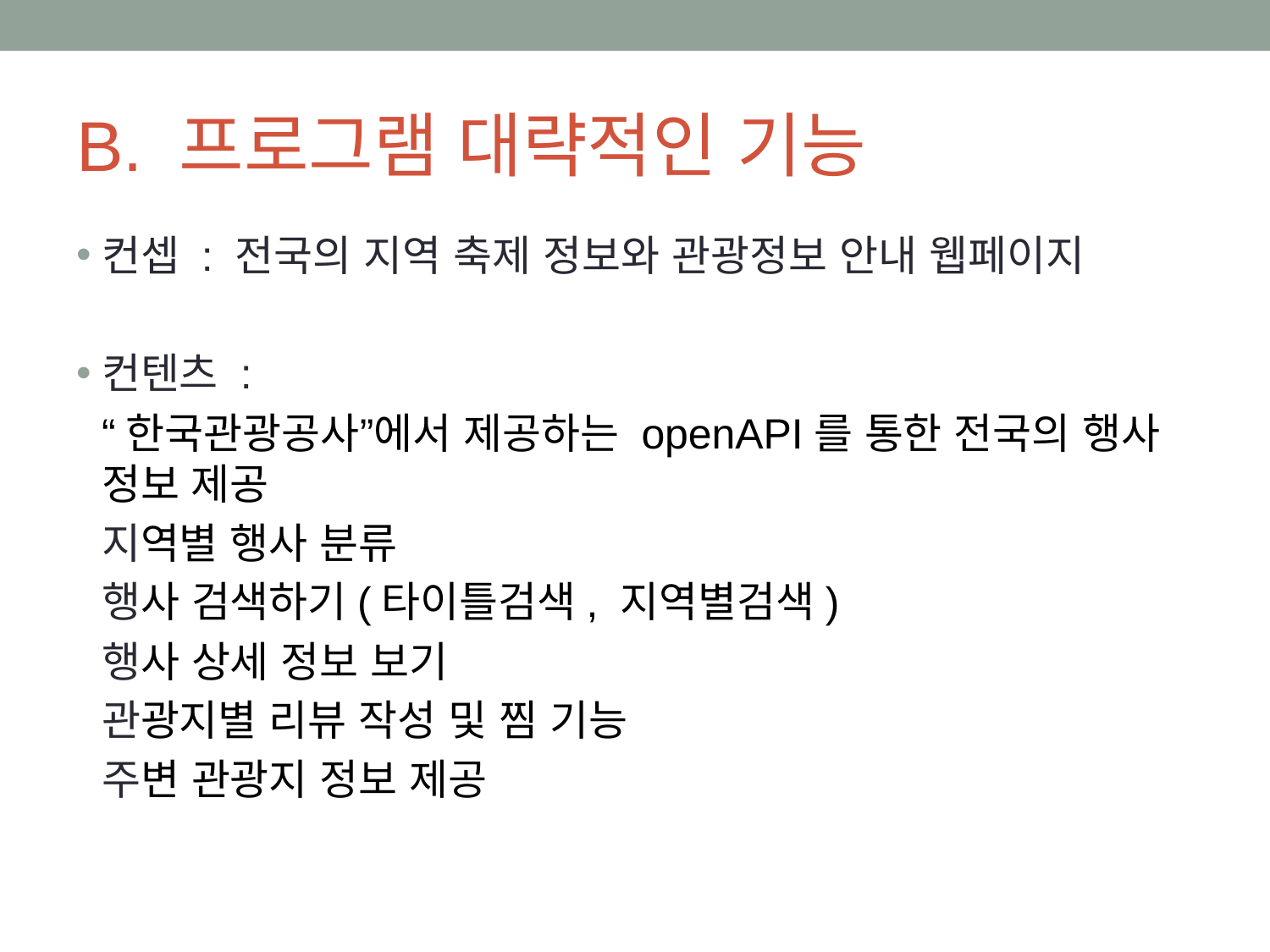

# B. 프로그램 대략적인 기능
컨셉 : 전국의 지역 축제 정보와 관광정보 안내 웹페이지

컨텐츠 :
“한국관광공사”에서 제공하는 openAPI를 통한 전국의 행사 정보 제공
지역별 행사 분류
행사 검색하기(타이틀검색, 지역별검색)
행사 상세 정보 보기
관광지별 리뷰 작성 및 찜 기능
주변 관광지 정보 제공